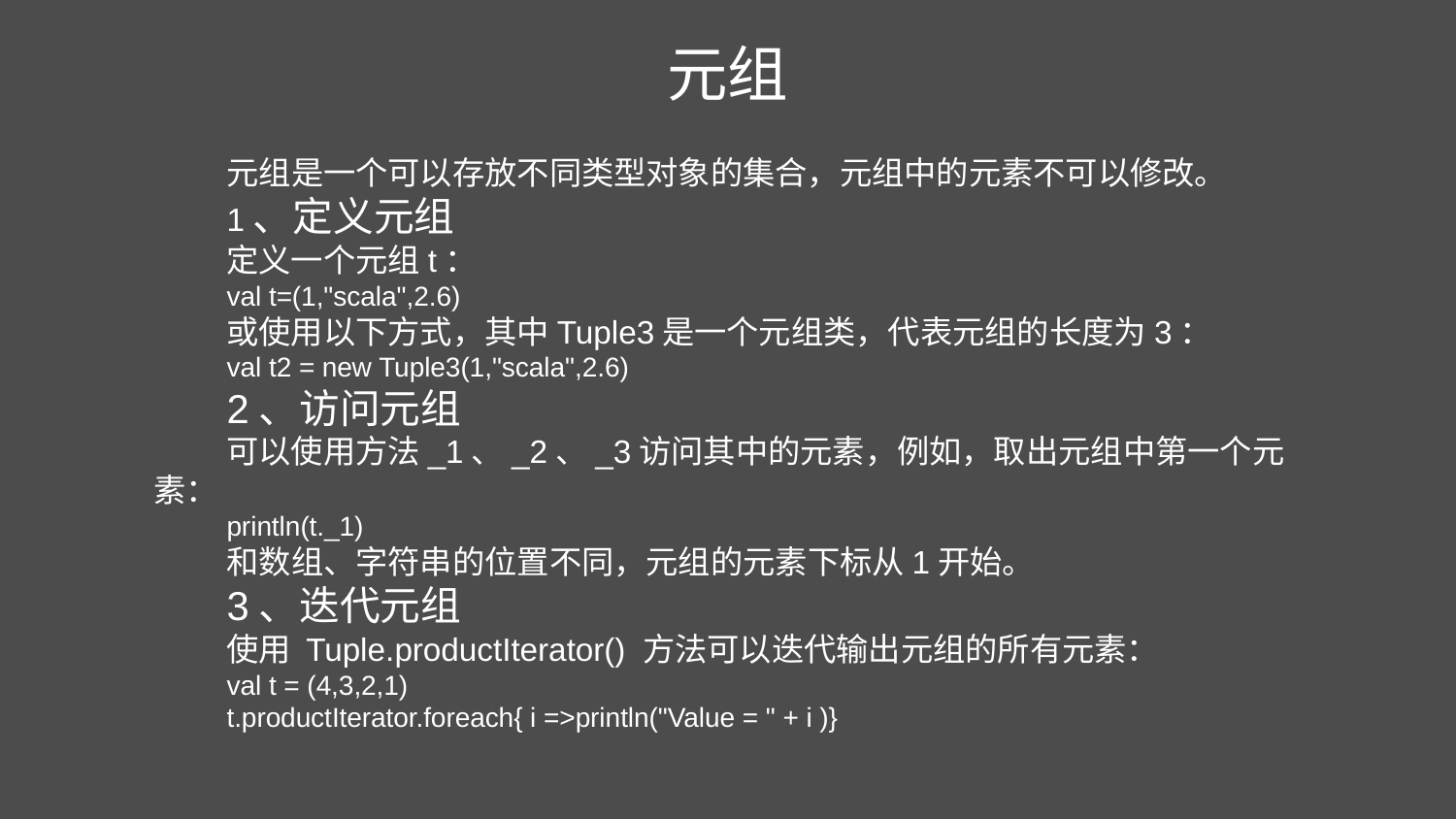

元组

元组是一个可以存放不同类型对象的集合，元组中的元素不可以修改。
1、定义元组
定义一个元组t：
val t=(1,"scala",2.6)
或使用以下方式，其中Tuple3是一个元组类，代表元组的长度为3：
val t2 = new Tuple3(1,"scala",2.6)
2、访问元组
可以使用方法_1、_2、_3访问其中的元素，例如，取出元组中第一个元素：
println(t._1)
和数组、字符串的位置不同，元组的元素下标从1开始。
3、迭代元组
使用 Tuple.productIterator() 方法可以迭代输出元组的所有元素：
val t = (4,3,2,1)
t.productIterator.foreach{ i =>println("Value = " + i )}